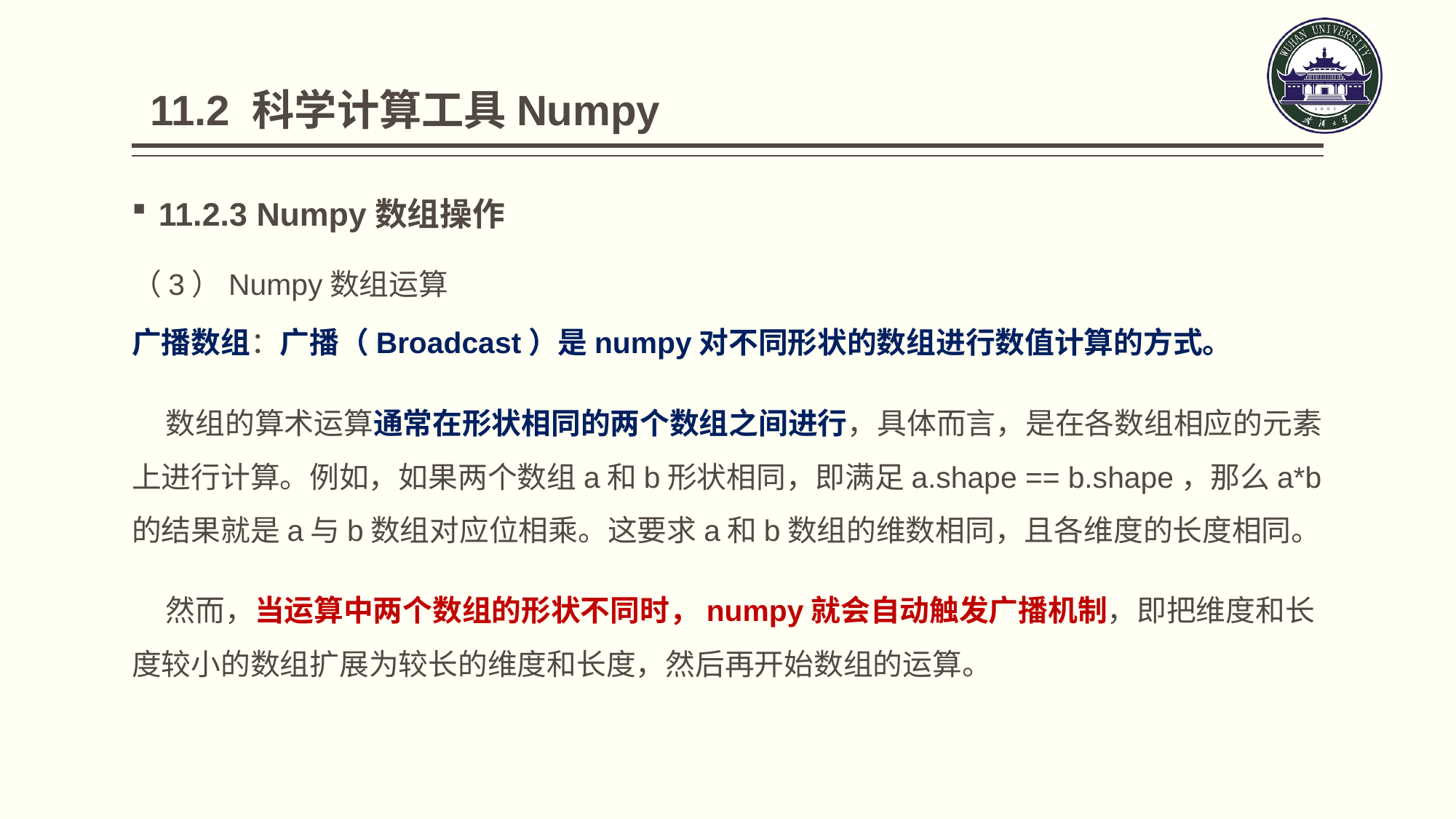

11.2 科学计算工具Numpy
11.2.3 Numpy数组操作
（3）Numpy数组运算
广播数组：广播（Broadcast）是numpy对不同形状的数组进行数值计算的方式。
    数组的算术运算通常在形状相同的两个数组之间进行，具体而言，是在各数组相应的元素上进行计算。例如，如果两个数组a和b形状相同，即满足a.shape == b.shape，那么a*b的结果就是a与b数组对应位相乘。这要求a和b数组的维数相同，且各维度的长度相同。
    然而，当运算中两个数组的形状不同时，numpy就会自动触发广播机制，即把维度和长度较小的数组扩展为较长的维度和长度，然后再开始数组的运算。